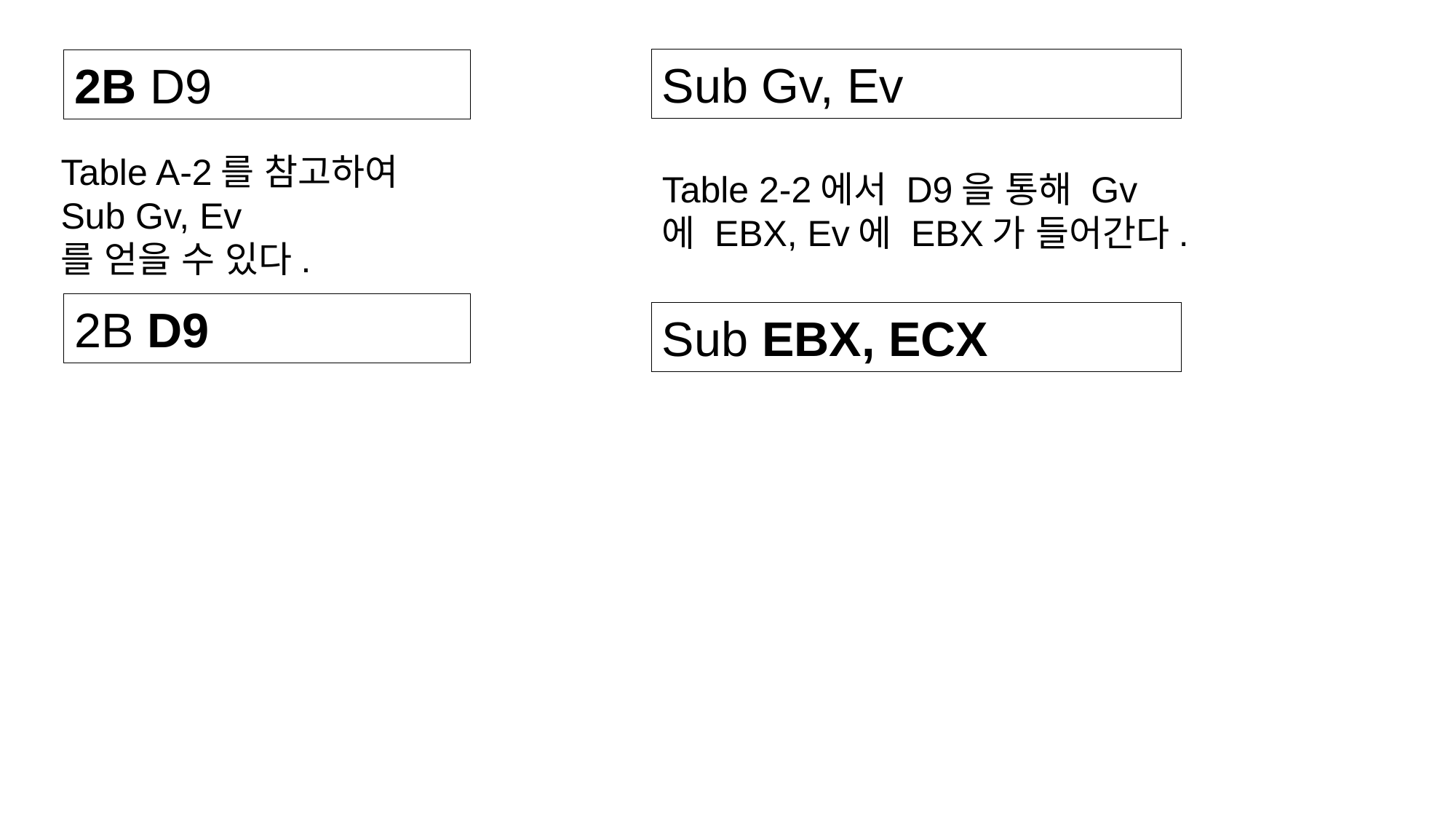

Sub Gv, Ev
2B D9
Table A-2를 참고하여
Sub Gv, Ev
를 얻을 수 있다.
Table 2-2에서 D9을 통해 Gv에 EBX, Ev에 EBX가 들어간다.
2B D9
Sub EBX, ECX